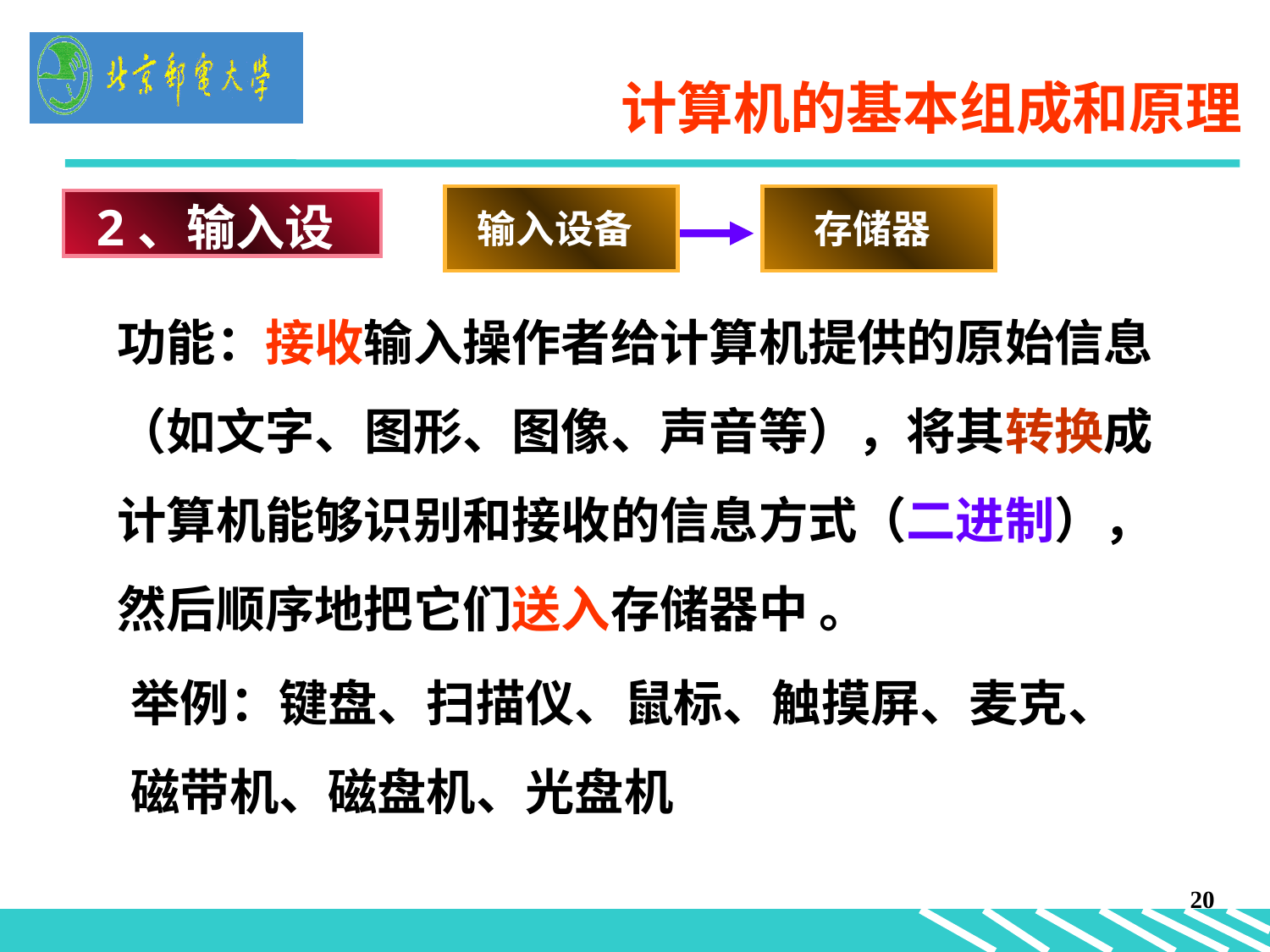

计算机的基本组成和原理

输入设备

存储器

2、输入设备

功能：接收输入操作者给计算机提供的原始信息（如文字、图形、图像、声音等），将其转换成计算机能够识别和接收的信息方式（二进制），然后顺序地把它们送入存储器中 。
举例：键盘、扫描仪、鼠标、触摸屏、麦克、磁带机、磁盘机、光盘机

20